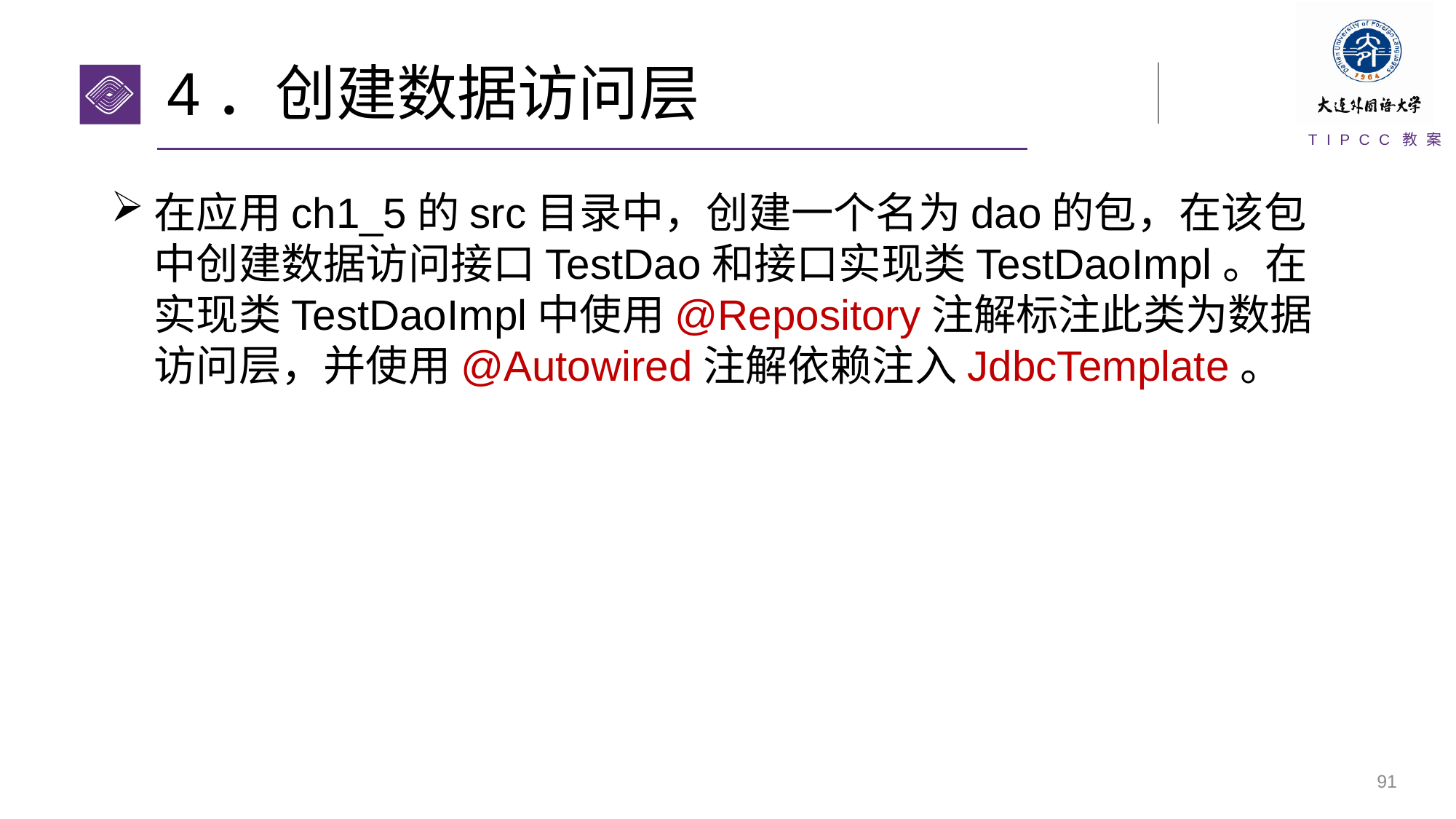

# 4．创建数据访问层
在应用ch1_5的src目录中，创建一个名为dao的包，在该包中创建数据访问接口TestDao和接口实现类TestDaoImpl。在实现类TestDaoImpl中使用@Repository注解标注此类为数据访问层，并使用@Autowired注解依赖注入JdbcTemplate。
91